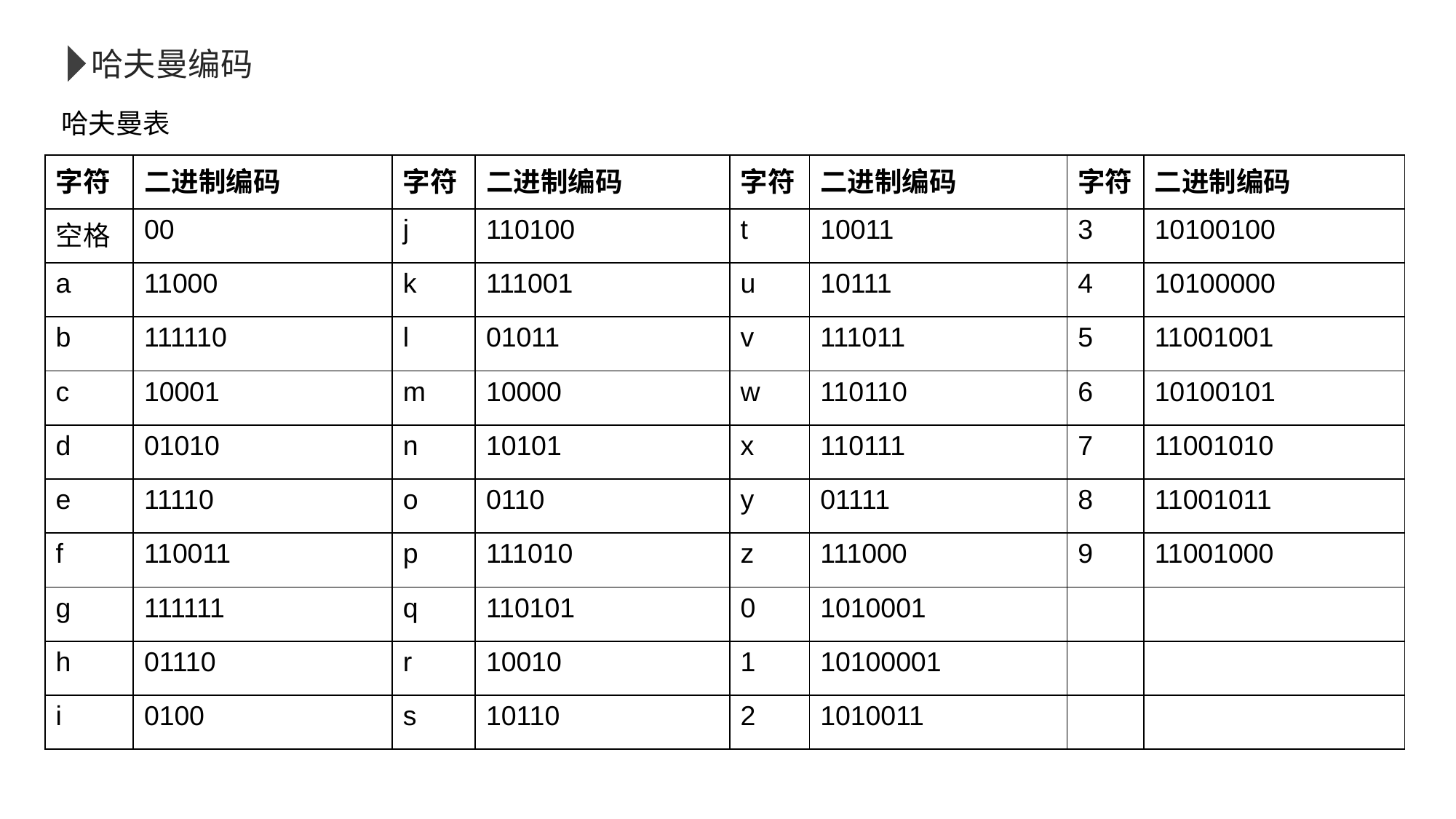

哈夫曼编码

哈夫曼表
| 字符 | 二进制编码 | 字符 | 二进制编码 | 字符 | 二进制编码 | 字符 | 二进制编码 |
| --- | --- | --- | --- | --- | --- | --- | --- |
| 空格 | 00 | j | 110100 | t | 10011 | 3 | 10100100 |
| a | 11000 | k | 111001 | u | 10111 | 4 | 10100000 |
| b | 111110 | l | 01011 | v | 111011 | 5 | 11001001 |
| c | 10001 | m | 10000 | w | 110110 | 6 | 10100101 |
| d | 01010 | n | 10101 | x | 110111 | 7 | 11001010 |
| e | 11110 | o | 0110 | y | 01111 | 8 | 11001011 |
| f | 110011 | p | 111010 | z | 111000 | 9 | 11001000 |
| g | 111111 | q | 110101 | 0 | 1010001 |  |  |
| h | 01110 | r | 10010 | 1 | 10100001 |  |  |
| i | 0100 | s | 10110 | 2 | 1010011 |  |  |
PPT模板下载：www.1ppt.com/moban/     行业PPT模板：www.1ppt.com/hangye/
节日PPT模板：www.1ppt.com/jieri/           PPT素材下载：www.1ppt.com/sucai/
PPT背景图片：www.1ppt.com/beijing/      PPT图表下载：www.1ppt.com/tubiao/
优秀PPT下载：www.1ppt.com/xiazai/        PPT教程： www.1ppt.com/powerpoint/
Word教程： www.1ppt.com/word/              Excel教程：www.1ppt.com/excel/
资料下载：www.1ppt.com/ziliao/                PPT课件下载：www.1ppt.com/kejian/
范文下载：www.1ppt.com/fanwen/             试卷下载：www.1ppt.com/shiti/
教案下载：www.1ppt.com/jiaoan/
字体下载：www.1ppt.com/ziti/